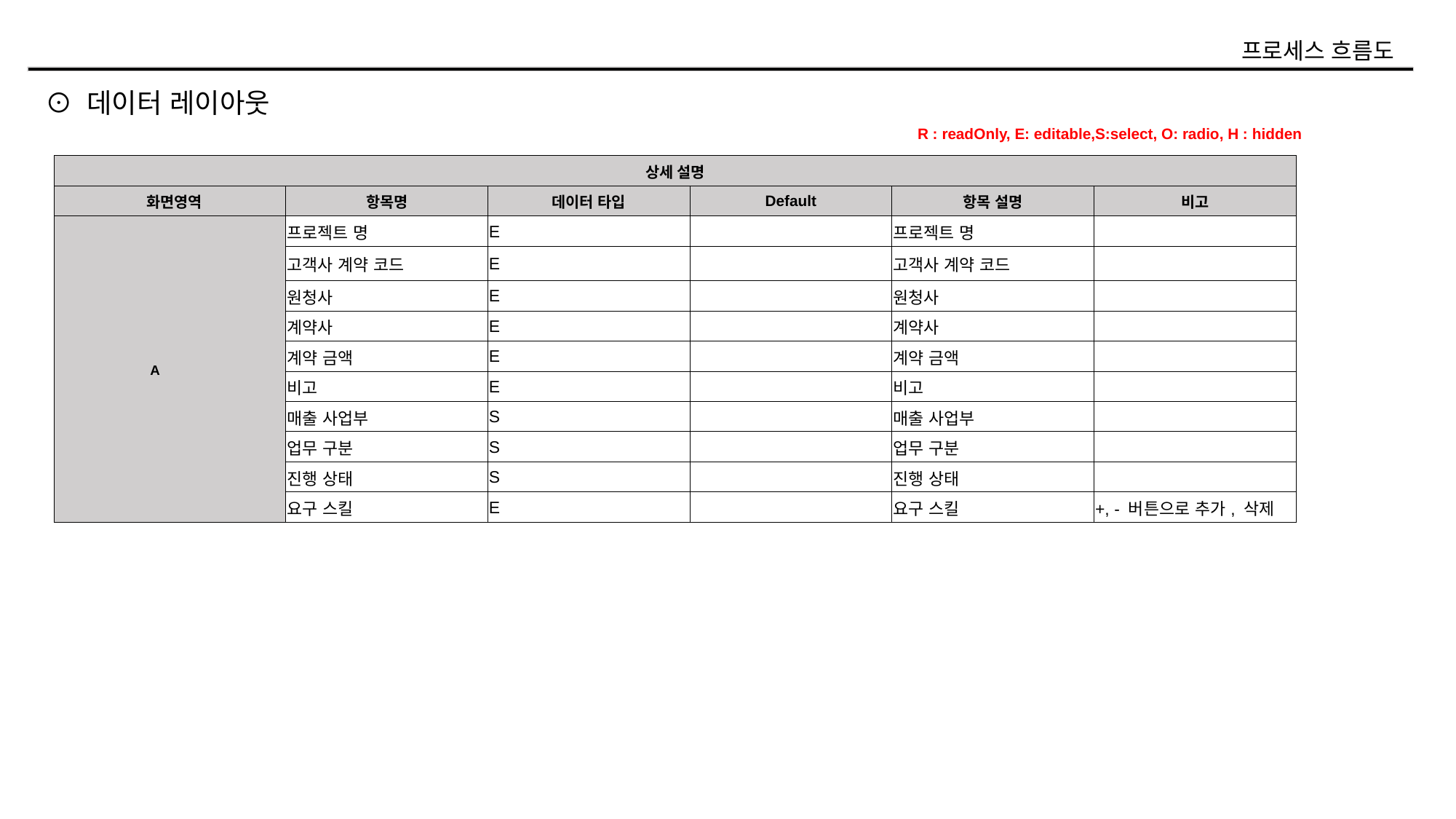

프로세스 흐름도

⊙ 데이터 레이아웃
R : readOnly, E: editable,S:select, O: radio, H : hidden
| 상세 설명 |  |  |  |  |  |
| --- | --- | --- | --- | --- | --- |
| 화면영역 | 항목명 | 데이터 타입 | Default | 항목 설명 | 비고 |
| A | 프로젝트 명 | E |  | 프로젝트 명 |  |
|  | 고객사 계약 코드 | E |  | 고객사 계약 코드 |  |
|  | 원청사 | E |  | 원청사 |  |
|  | 계약사 | E |  | 계약사 |  |
|  | 계약 금액 | E |  | 계약 금액 |  |
|  | 비고 | E |  | 비고 |  |
|  | 매출 사업부 | S |  | 매출 사업부 |  |
|  | 업무 구분 | S |  | 업무 구분 |  |
|  | 진행 상태 | S |  | 진행 상태 |  |
|  | 요구 스킬 | E |  | 요구 스킬 | +, - 버튼으로 추가, 삭제 |